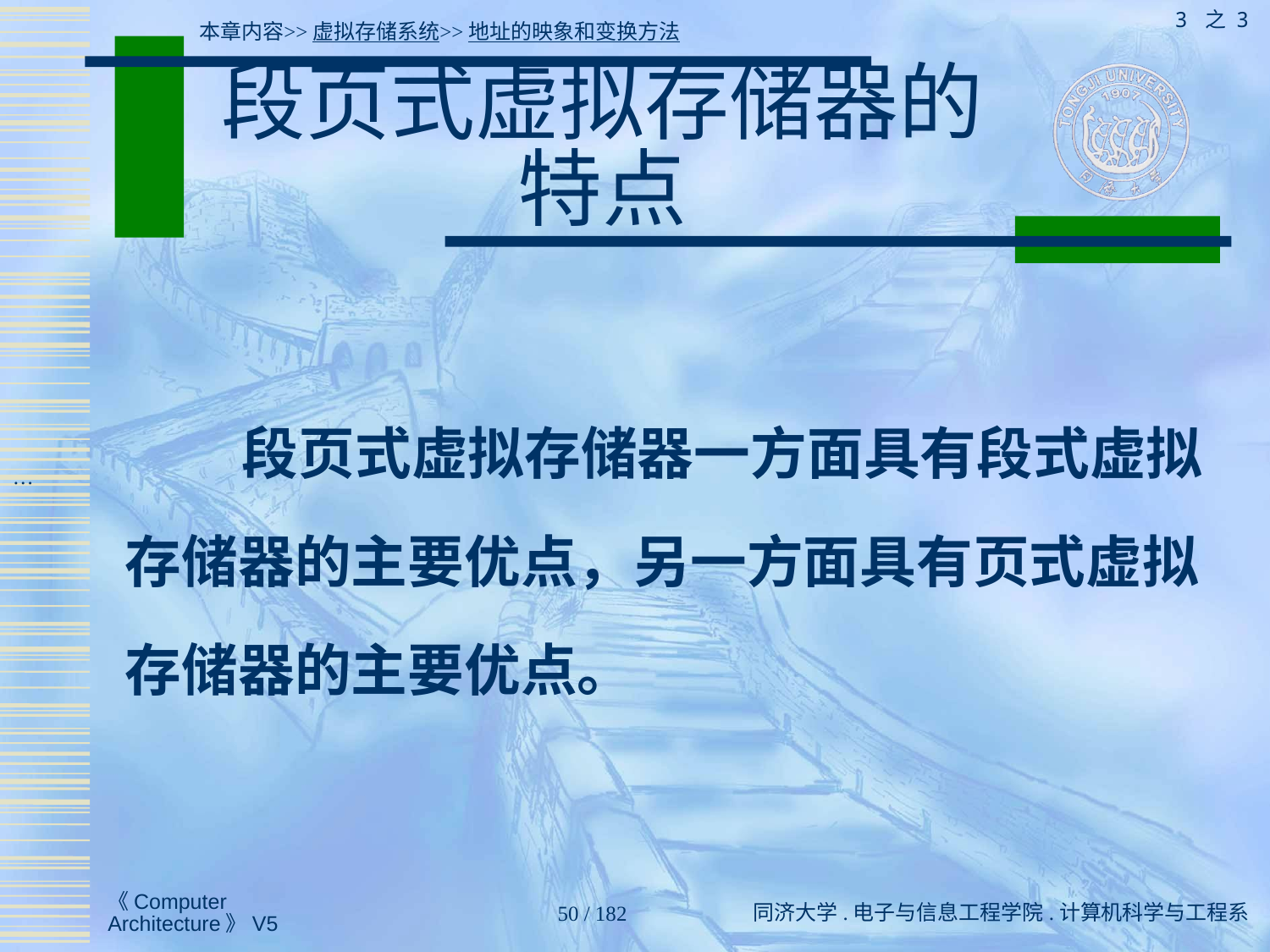

3 之 3
本章内容>>虚拟存储系统>>地址的映象和变换方法
# 段页式虚拟存储器的 特点
        段页式虚拟存储器一方面具有段式虚拟存储器的主要优点，另一方面具有页式虚拟存储器的主要优点。
…